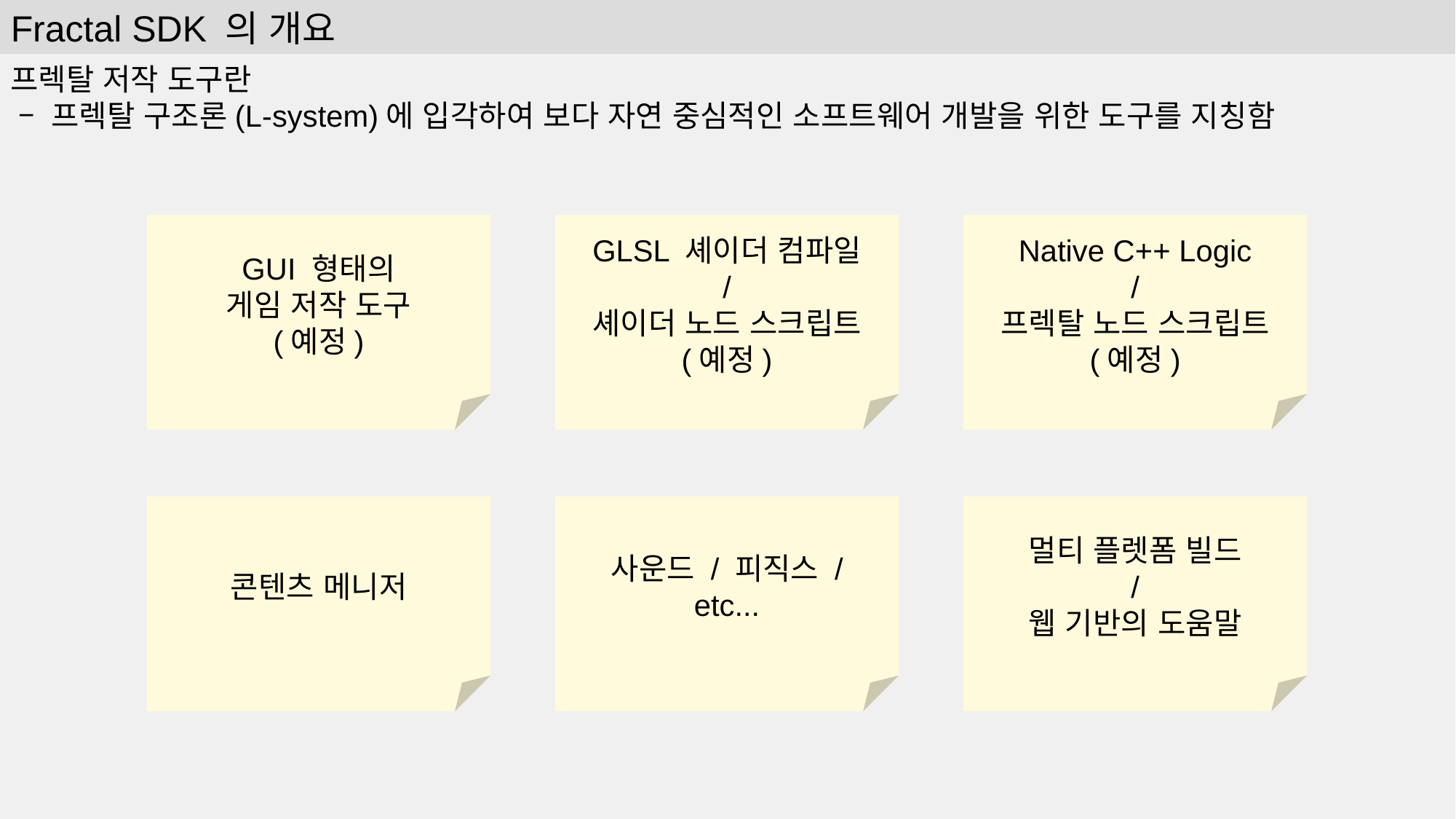

Fractal SDK 의 개요
프렉탈 저작 도구란
 – 프렉탈 구조론(L-system)에 입각하여 보다 자연 중심적인 소프트웨어 개발을 위한 도구를 지칭함
GUI 형태의
게임 저작 도구
(예정)
GLSL 셰이더 컴파일
/
셰이더 노드 스크립트
(예정)
Native C++ Logic
/
프렉탈 노드 스크립트
(예정)
콘텐츠 메니저
사운드 / 피직스 /
etc...
멀티 플렛폼 빌드
/
웹 기반의 도움말